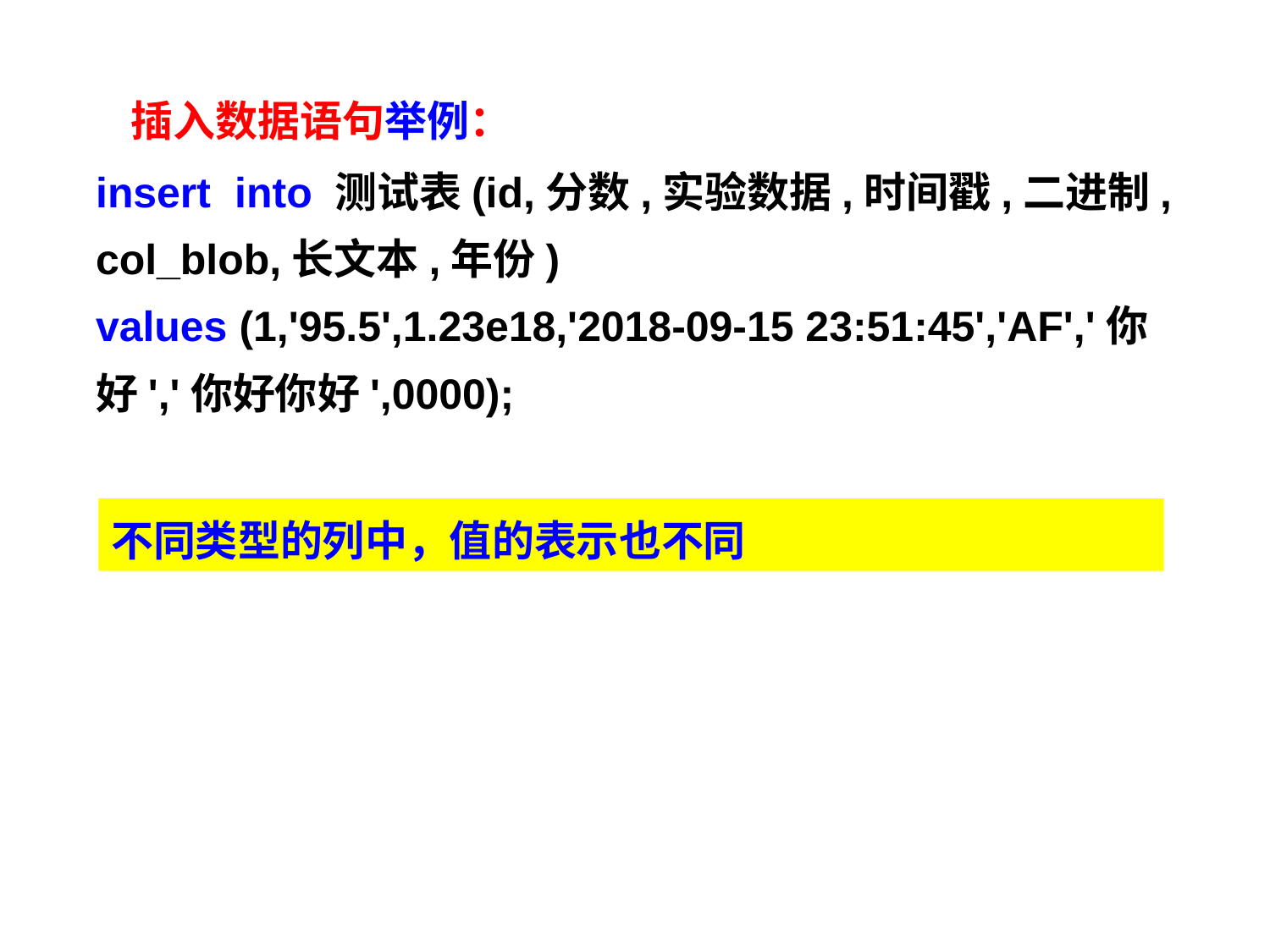

插入数据语句举例：
insert  into 测试表(id,分数,实验数据,时间戳,二进制, col_blob,长文本,年份)
values (1,'95.5',1.23e18,'2018-09-15 23:51:45','AF','你好','你好你好',0000);
不同类型的列中，值的表示也不同